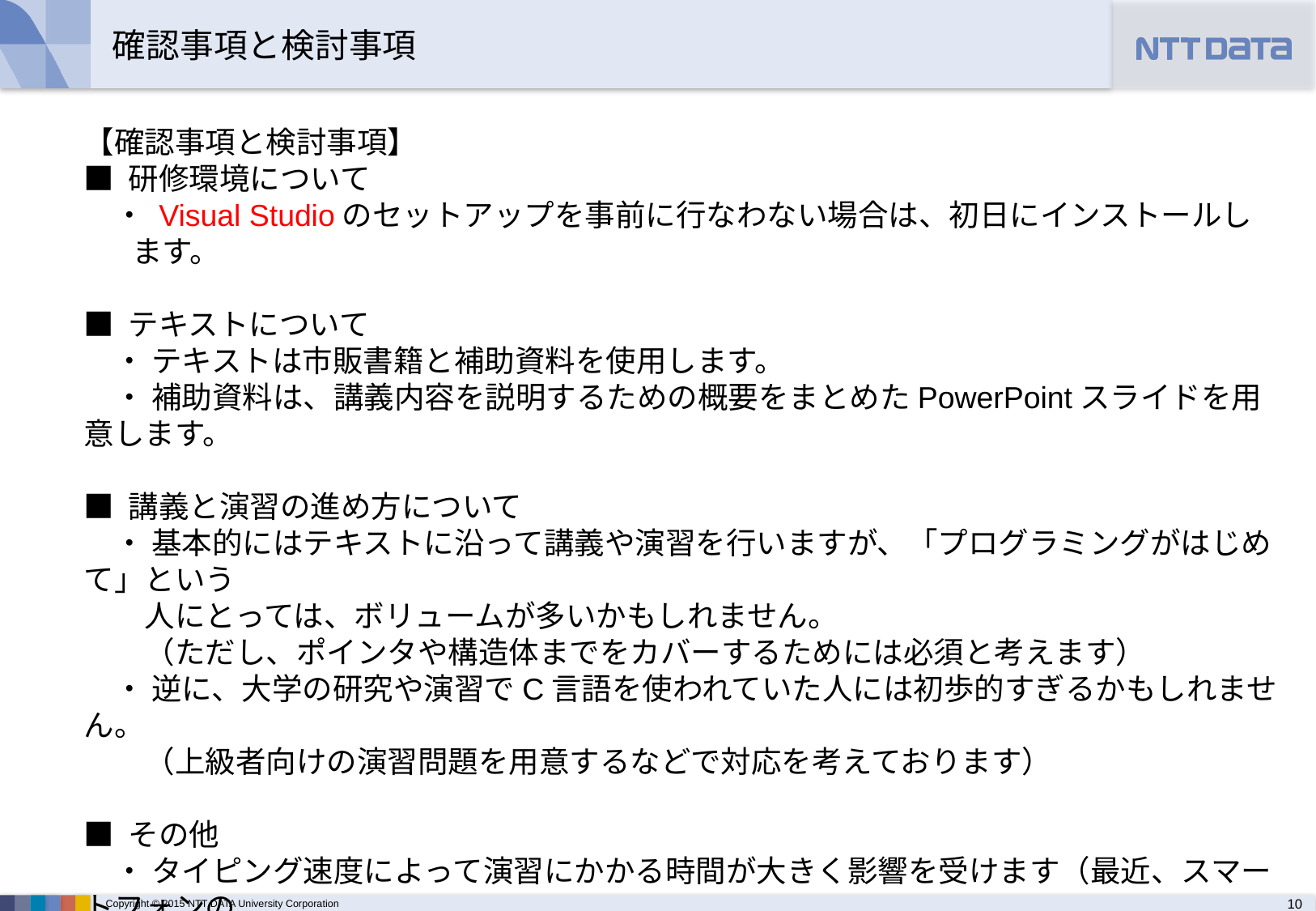

# 確認事項と検討事項
【確認事項と検討事項】
■ 研修環境について
　・ Visual Studioのセットアップを事前に行なわない場合は、初日にインストールします。

■ テキストについて
　・ テキストは市販書籍と補助資料を使用します。
　・ 補助資料は、講義内容を説明するための概要をまとめたPowerPointスライドを用意します。

■ 講義と演習の進め方について
　・ 基本的にはテキストに沿って講義や演習を行いますが、「プログラミングがはじめて」という
　　人にとっては、ボリュームが多いかもしれません。
　　（ただし、ポインタや構造体までをカバーするためには必須と考えます）
　・ 逆に、大学の研究や演習でC言語を使われていた人には初歩的すぎるかもしれません。
　　（上級者向けの演習問題を用意するなどで対応を考えております）

■ その他
　・ タイピング速度によって演習にかかる時間が大きく影響を受けます（最近、スマートフォンの
　　入力に慣れていてもキーボードは苦手という人が多い）。キーボードタイピングが苦手な人向け
　　にタイピング練習などを事前に行っていただけると演習をスムーズに行うことができます。